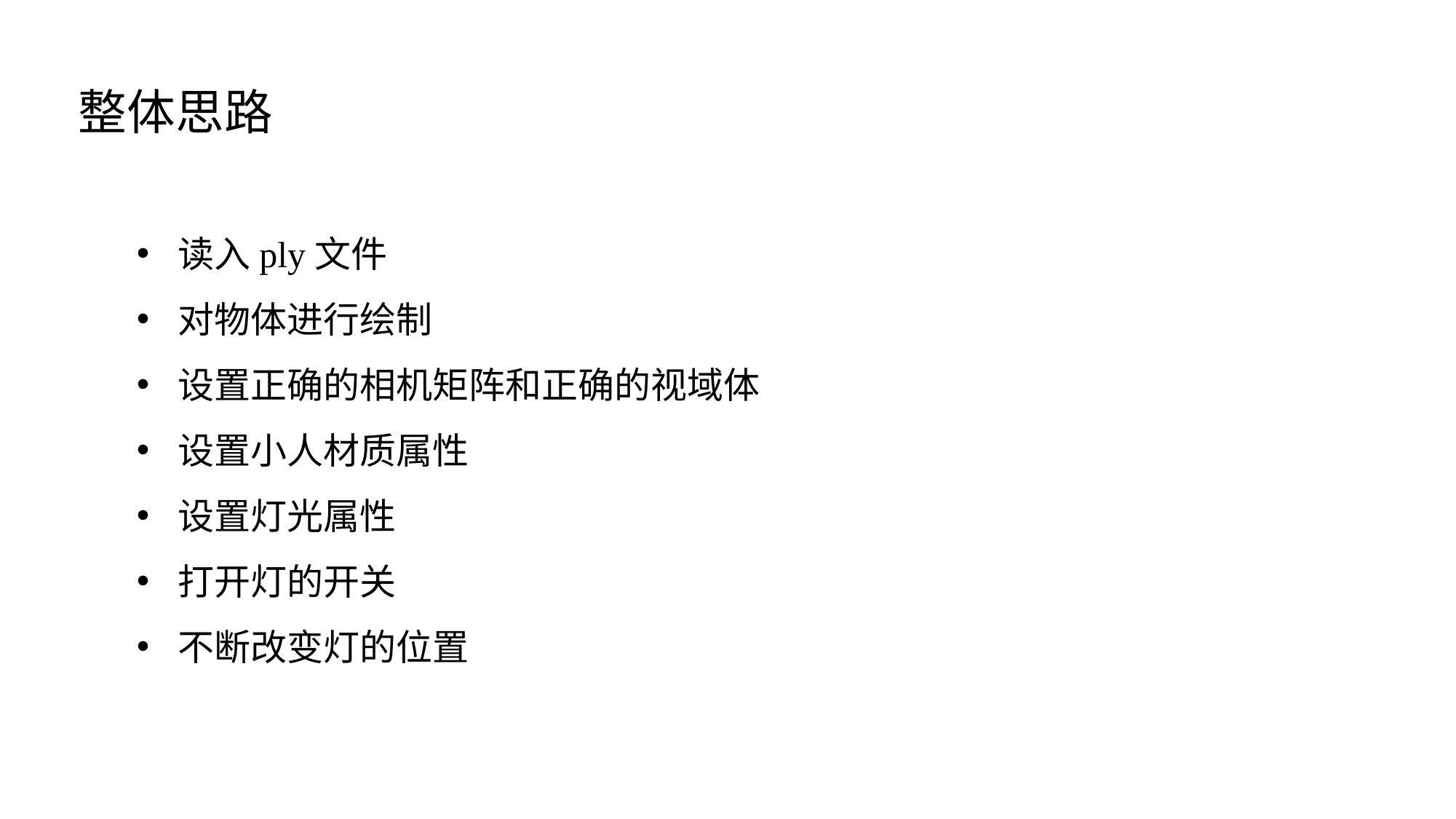

整体思路
读入ply文件
对物体进行绘制
设置正确的相机矩阵和正确的视域体
设置小人材质属性
设置灯光属性
打开灯的开关
不断改变灯的位置